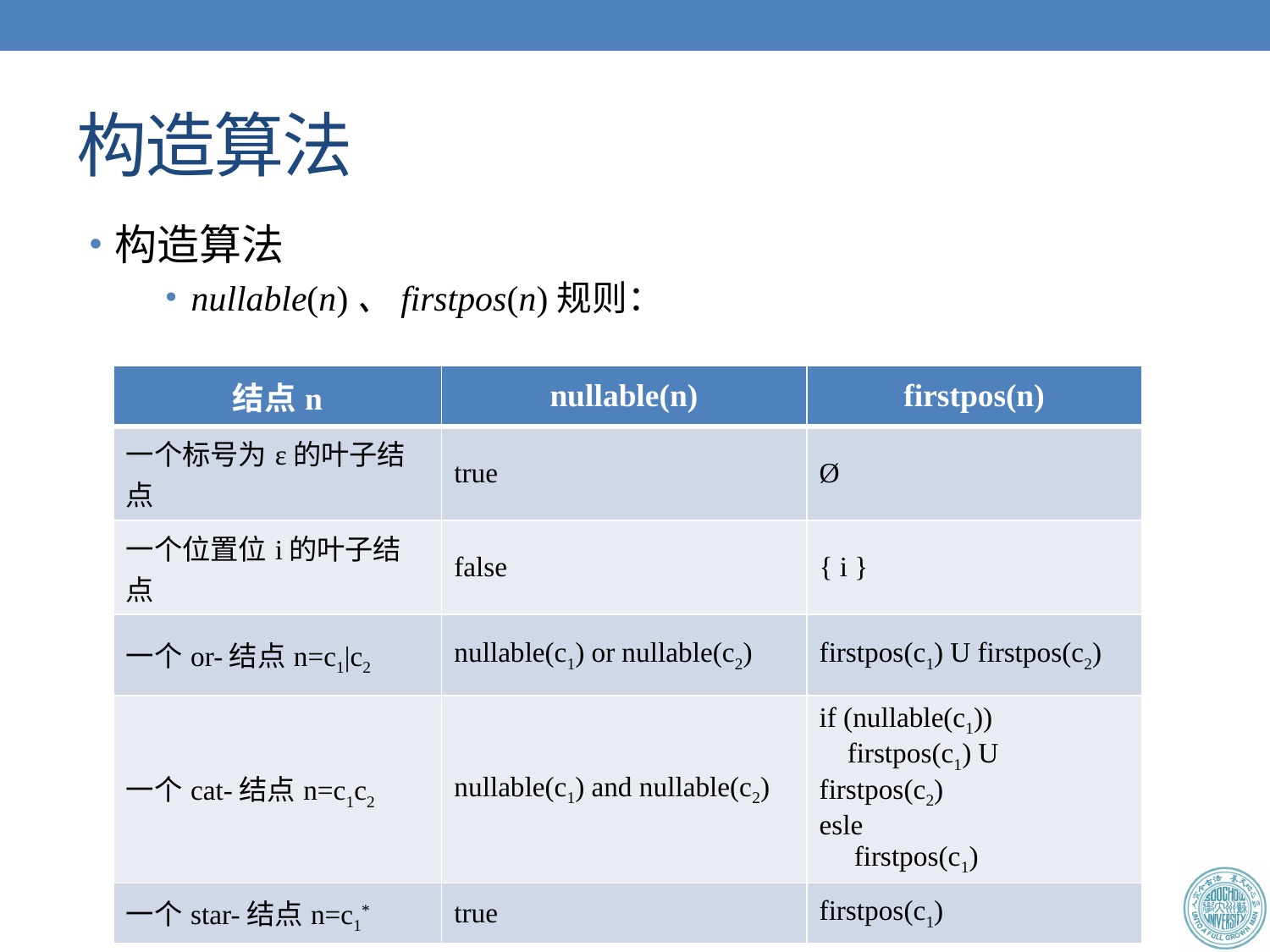

# 构造算法
构造算法
nullable(n)、firstpos(n)规则：

| 结点n | nullable(n) | firstpos(n) |
| --- | --- | --- |
| 一个标号为ε的叶子结点 | true | Ø |
| 一个位置位i的叶子结点 | false | { i } |
| 一个or-结点n=c1|c2 | nullable(c1) or nullable(c2) | firstpos(c1) U firstpos(c2) |
| 一个cat-结点n=c1c2 | nullable(c1) and nullable(c2) | if (nullable(c1)) firstpos(c1) U firstpos(c2) esle firstpos(c1) |
| 一个star-结点n=c1\* | true | firstpos(c1) |